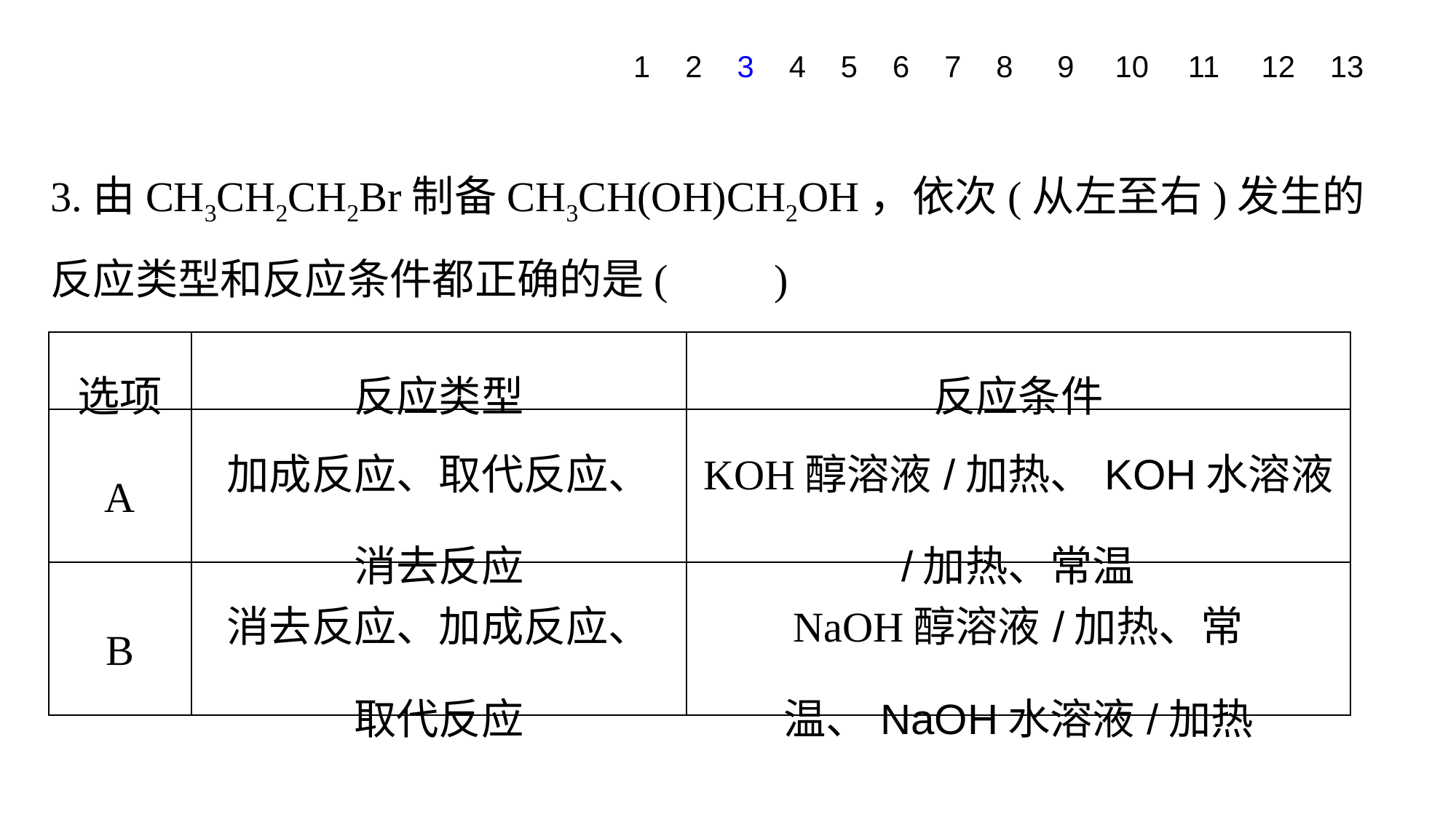

1
2
3
4
5
6
7
8
9
10
11
12
13
3.由CH3CH2CH2Br制备CH3CH(OH)CH2OH，依次(从左至右)发生的反应类型和反应条件都正确的是(　　)
| 选项 | 反应类型 | 反应条件 |
| --- | --- | --- |
| A | 加成反应、取代反应、 消去反应 | KOH醇溶液/加热、KOH水溶液 /加热、常温 |
| B | 消去反应、加成反应、 取代反应 | NaOH醇溶液/加热、常温、NaOH水溶液/加热 |